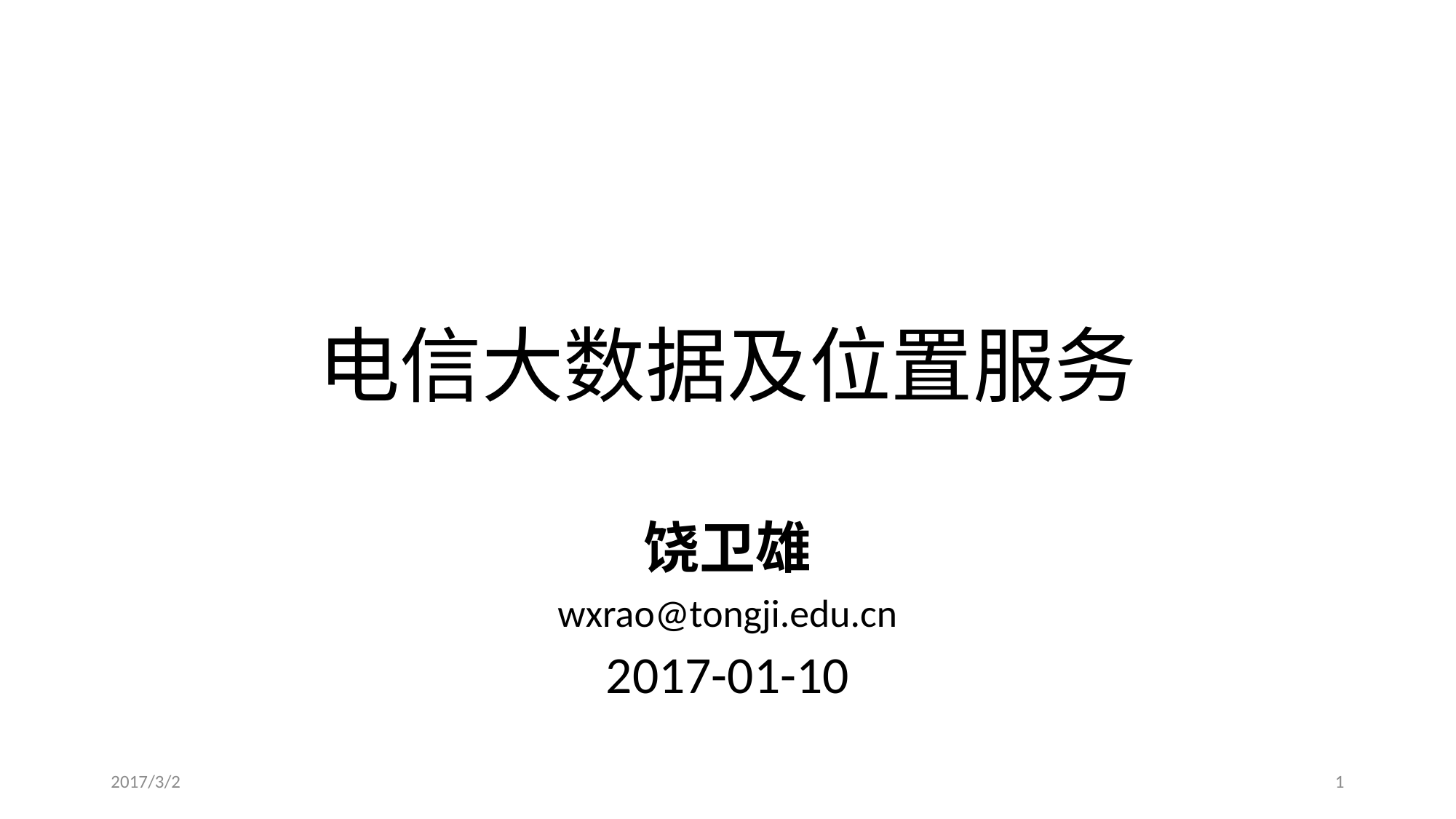

# 电信大数据及位置服务
饶卫雄
wxrao@tongji.edu.cn
2017-01-10
2017/3/2
1